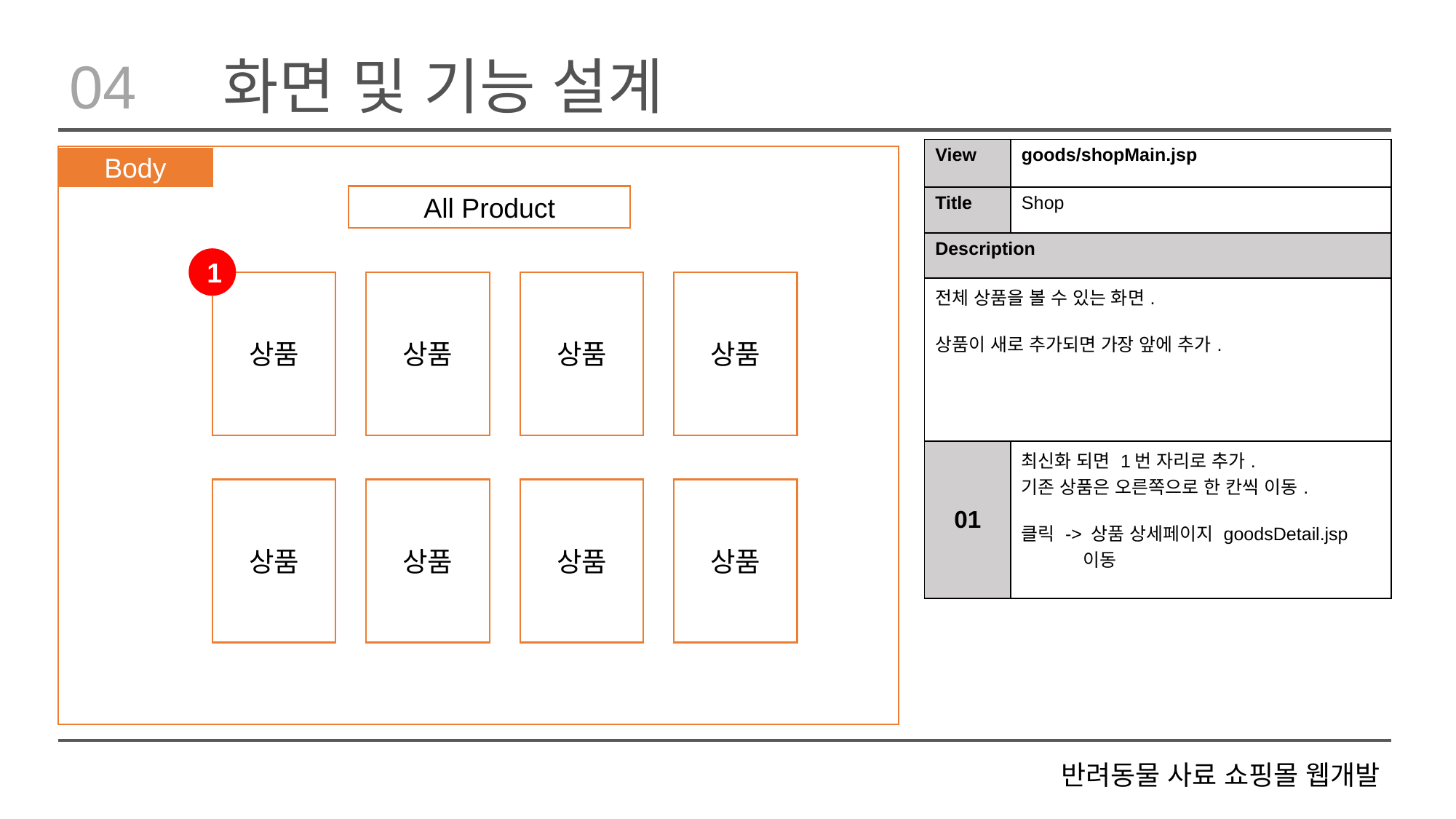

04
화면 및 기능 설계
| View | goods/shopMain.jsp |
| --- | --- |
| Title | Shop |
| Description |  |
| 전체 상품을 볼 수 있는 화면. 상품이 새로 추가되면 가장 앞에 추가. |  |
| 01 | 최신화 되면 1번 자리로 추가. 기존 상품은 오른쪽으로 한 칸씩 이동. 클릭 -> 상품 상세페이지 goodsDetail.jsp 이동 |

Body
All Product
1
상품
상품
상품
상품
상품
상품
상품
상품
반려동물 사료 쇼핑몰 웹개발